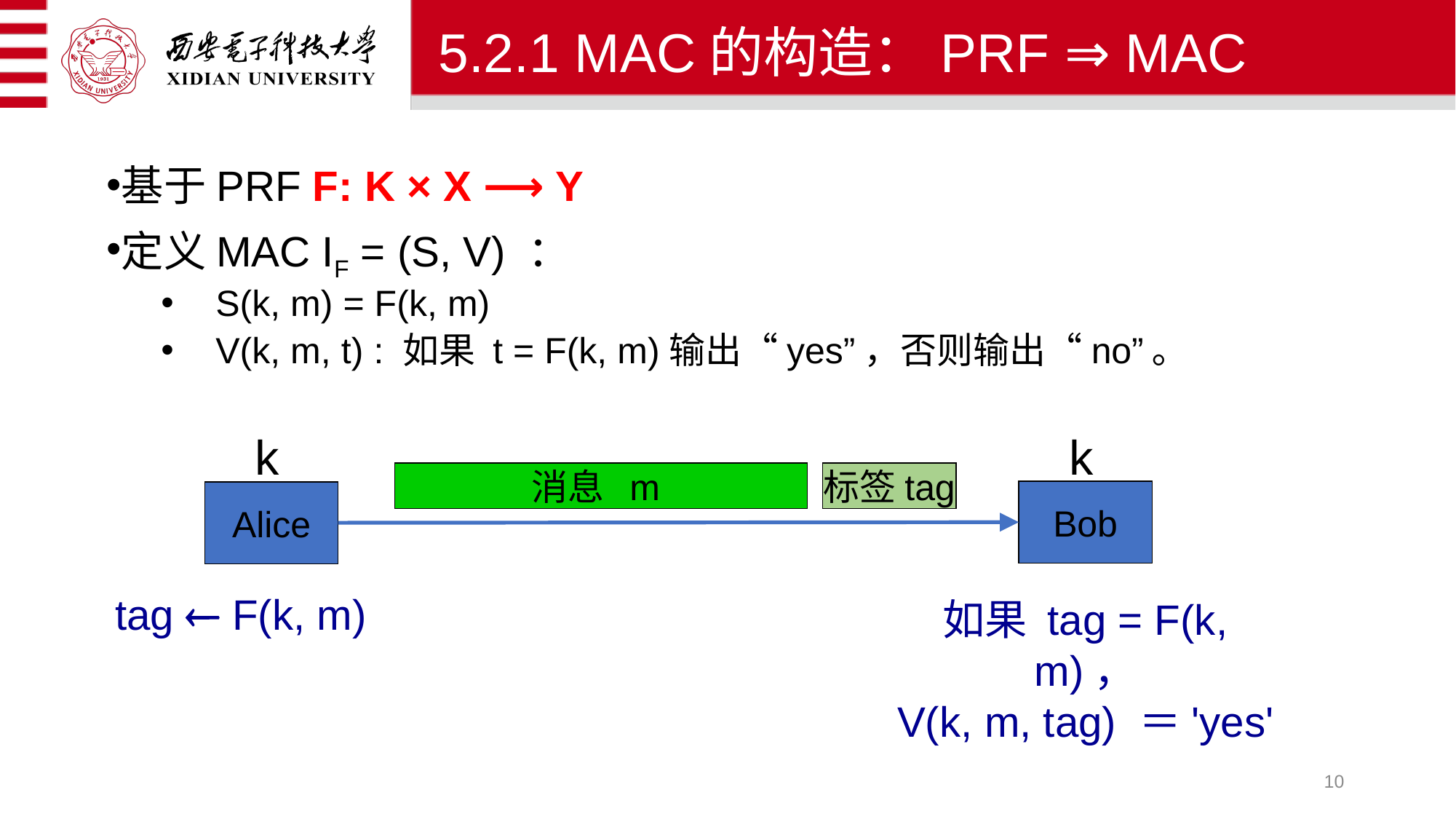

# 5.2.1 MAC的构造：PRF ⇒ MAC
基于PRF F: K × X ⟶ Y
定义MAC IF = (S, V) ：
S(k, m) = F(k, m)
V(k, m, t) : 如果 t = F(k, m)输出“yes”，否则输出“no”｡

k
k
Bob
Alice
消息  m
标签tag
tag ← F(k, m)
如果 tag = F(k, m)，
V(k, m, tag) ＝'yes'
10